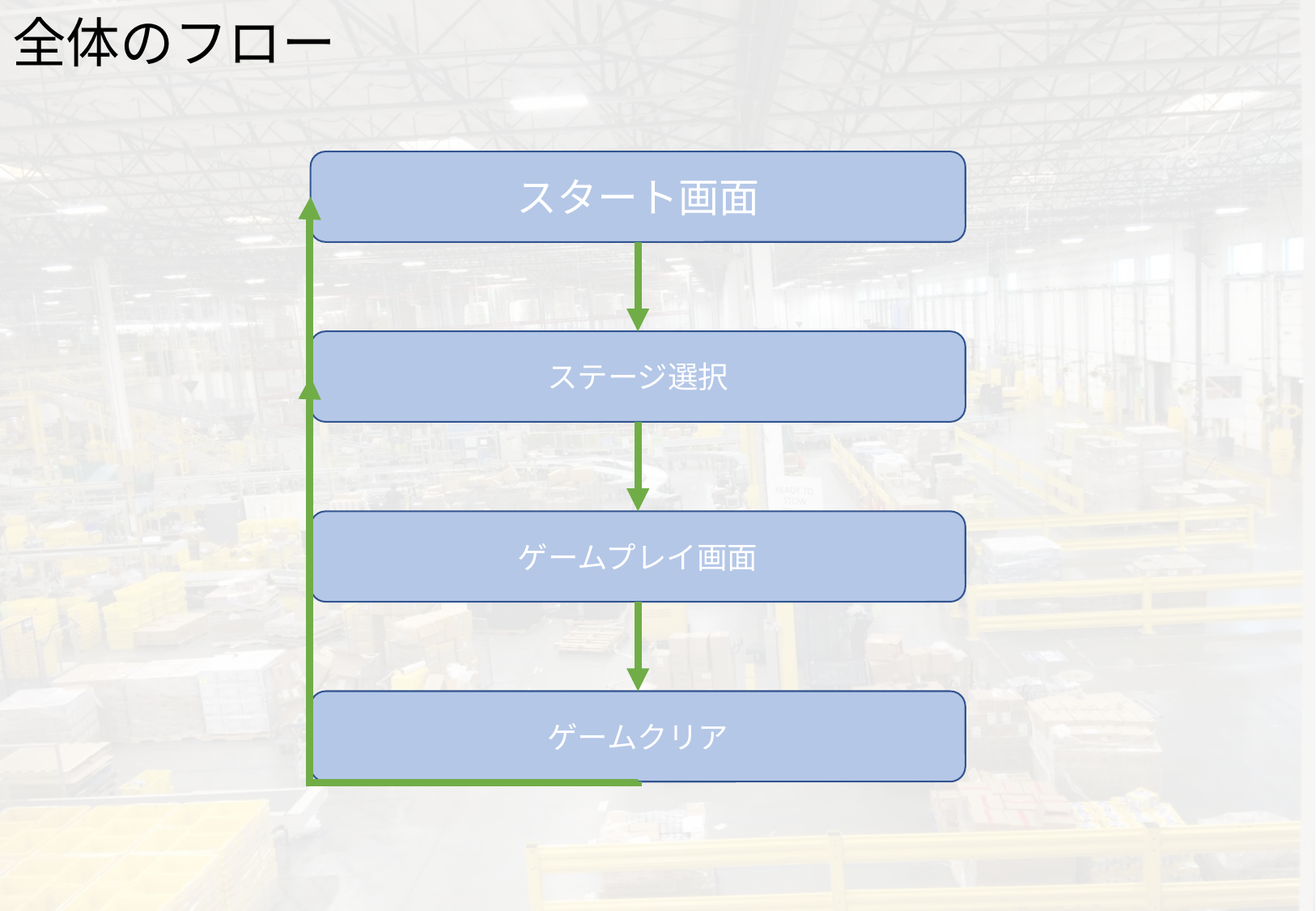

# 全体のフロー
スタート画面
ステージ選択
ゲームプレイ画面
ゲームクリア